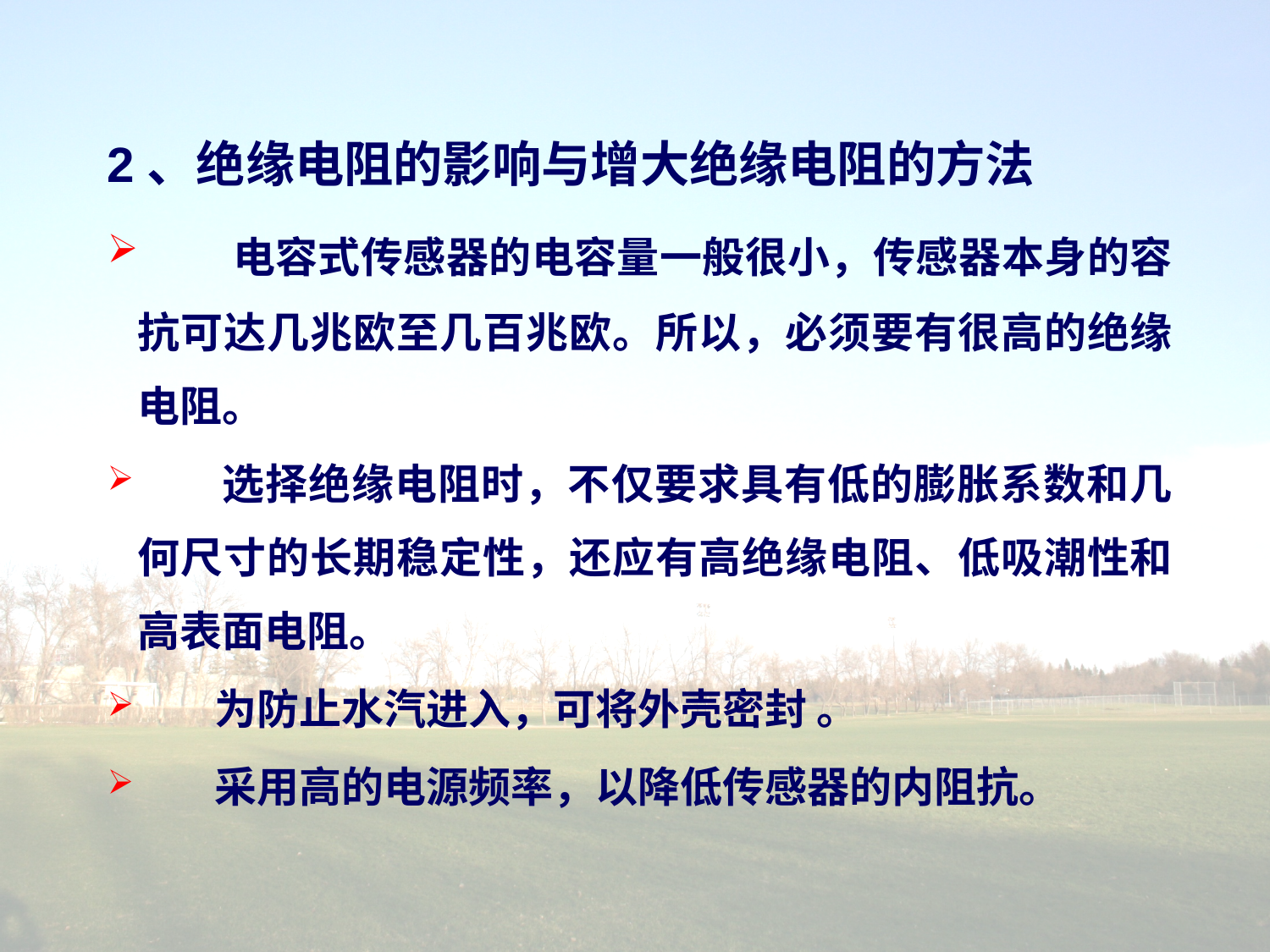

2、绝缘电阻的影响与增大绝缘电阻的方法
       电容式传感器的电容量一般很小，传感器本身的容抗可达几兆欧至几百兆欧。所以，必须要有很高的绝缘电阻。
       选择绝缘电阻时，不仅要求具有低的膨胀系数和几何尺寸的长期稳定性，还应有高绝缘电阻、低吸潮性和高表面电阻。
       为防止水汽进入，可将外壳密封 。
       采用高的电源频率，以降低传感器的内阻抗。